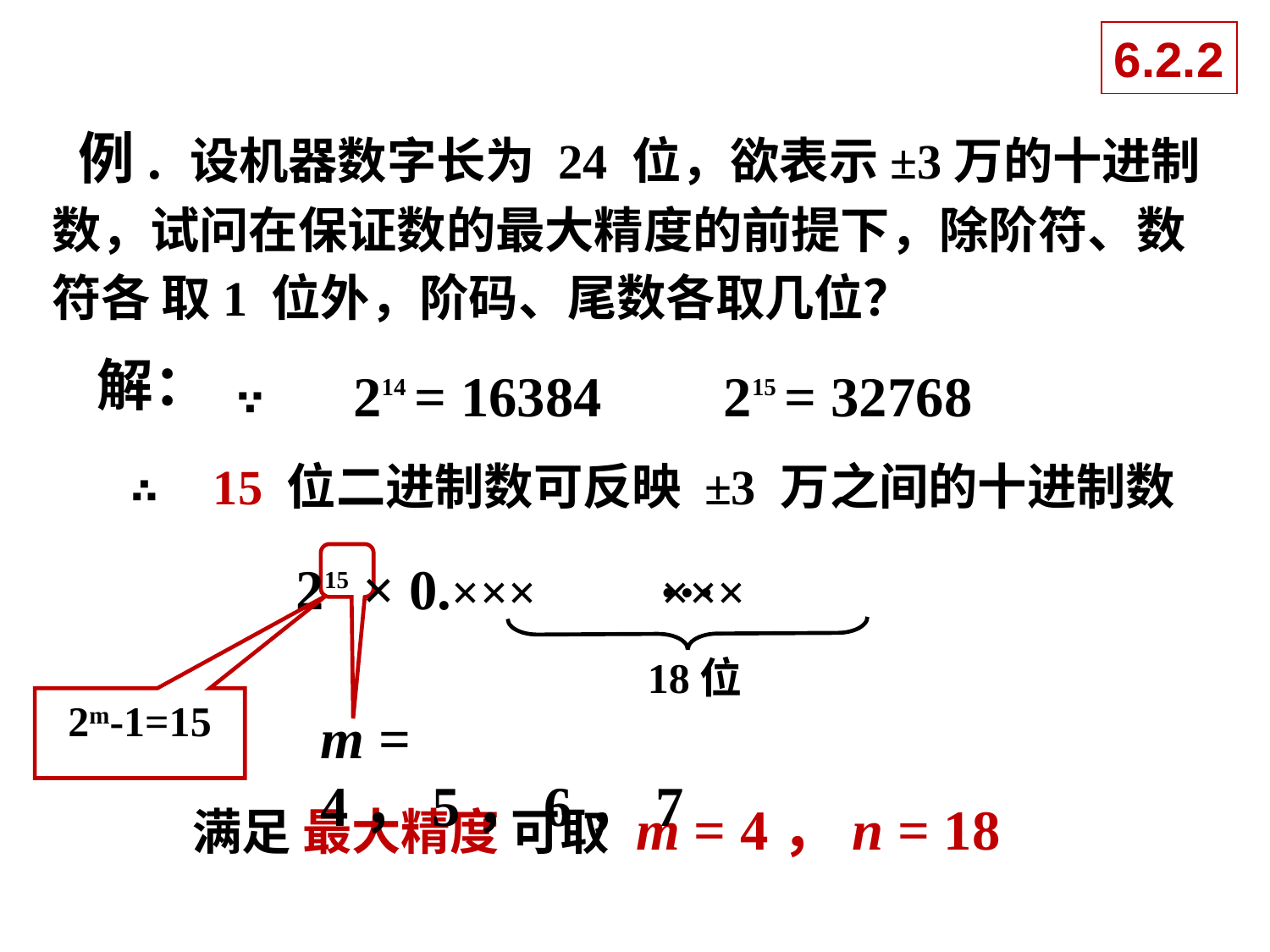

6.2.2
 例. 设机器数字长为 24 位，欲表示±3万的十进制数，试问在保证数的最大精度的前提下，除阶符、数符各 取1 位外，阶码、尾数各取几位？
解：
∵
214 = 16384
215 = 32768
∴
15 位二进制数可反映 ±3 万之间的十进制数
…

215 × 0.××× 　 　          ×××
18位

m = 4，5，6，7
2m-1=15
满足 最大精度 可取 m = 4，n = 18